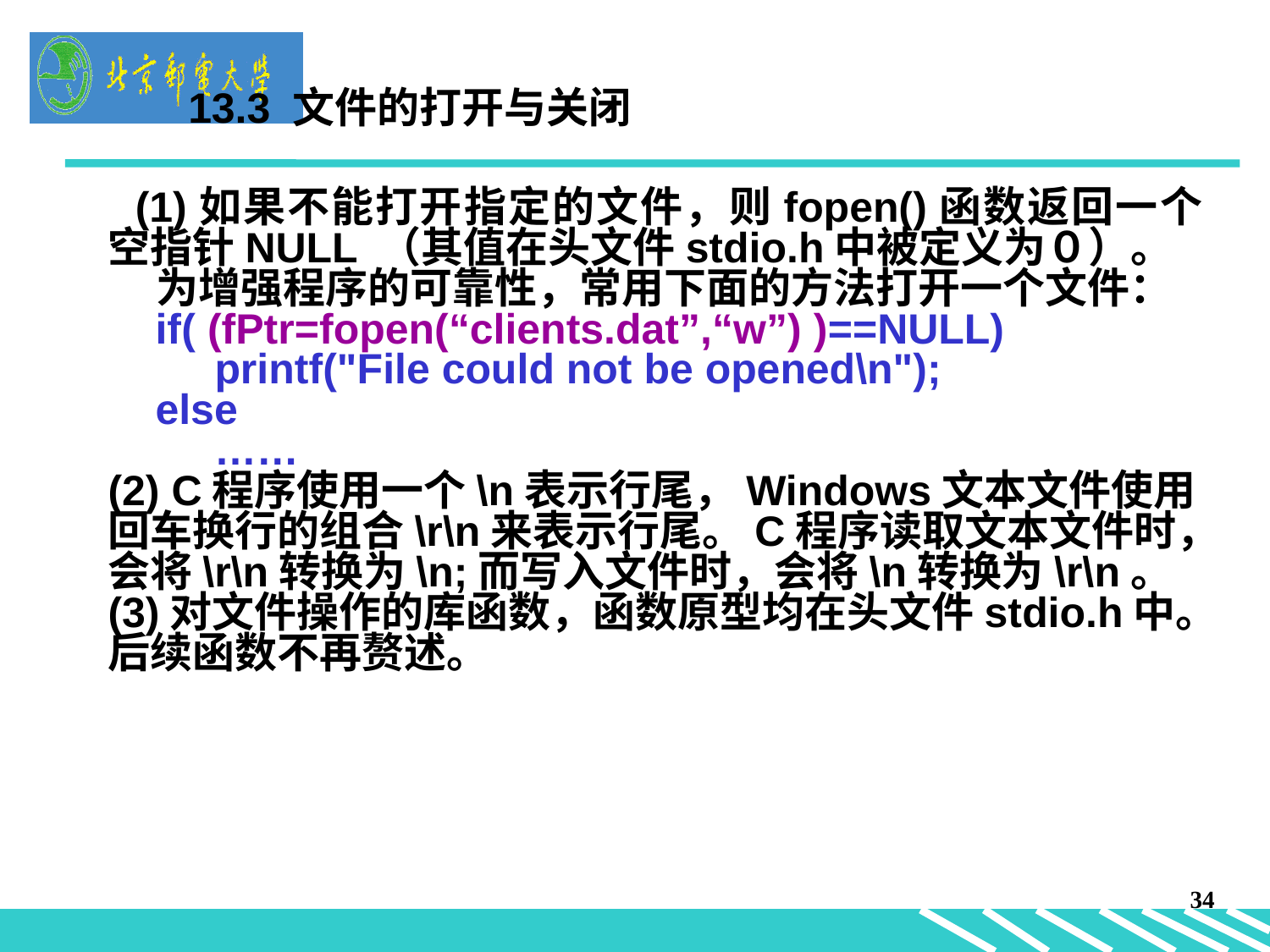

13.3 文件的打开与关闭
  (1)如果不能打开指定的文件，则fopen()函数返回一个空指针NULL （其值在头文件stdio.h中被定义为０）。
    为增强程序的可靠性，常用下面的方法打开一个文件：
    if( (fPtr=fopen(“clients.dat”,“w”) )==NULL)
         printf("File could not be opened\n");
    else
         ……
(2) C程序使用一个\n表示行尾，Windows文本文件使用回车换行的组合\r\n来表示行尾。C程序读取文本文件时，会将\r\n转换为\n;而写入文件时，会将\n转换为\r\n。
(3)对文件操作的库函数，函数原型均在头文件stdio.h中。后续函数不再赘述。

34